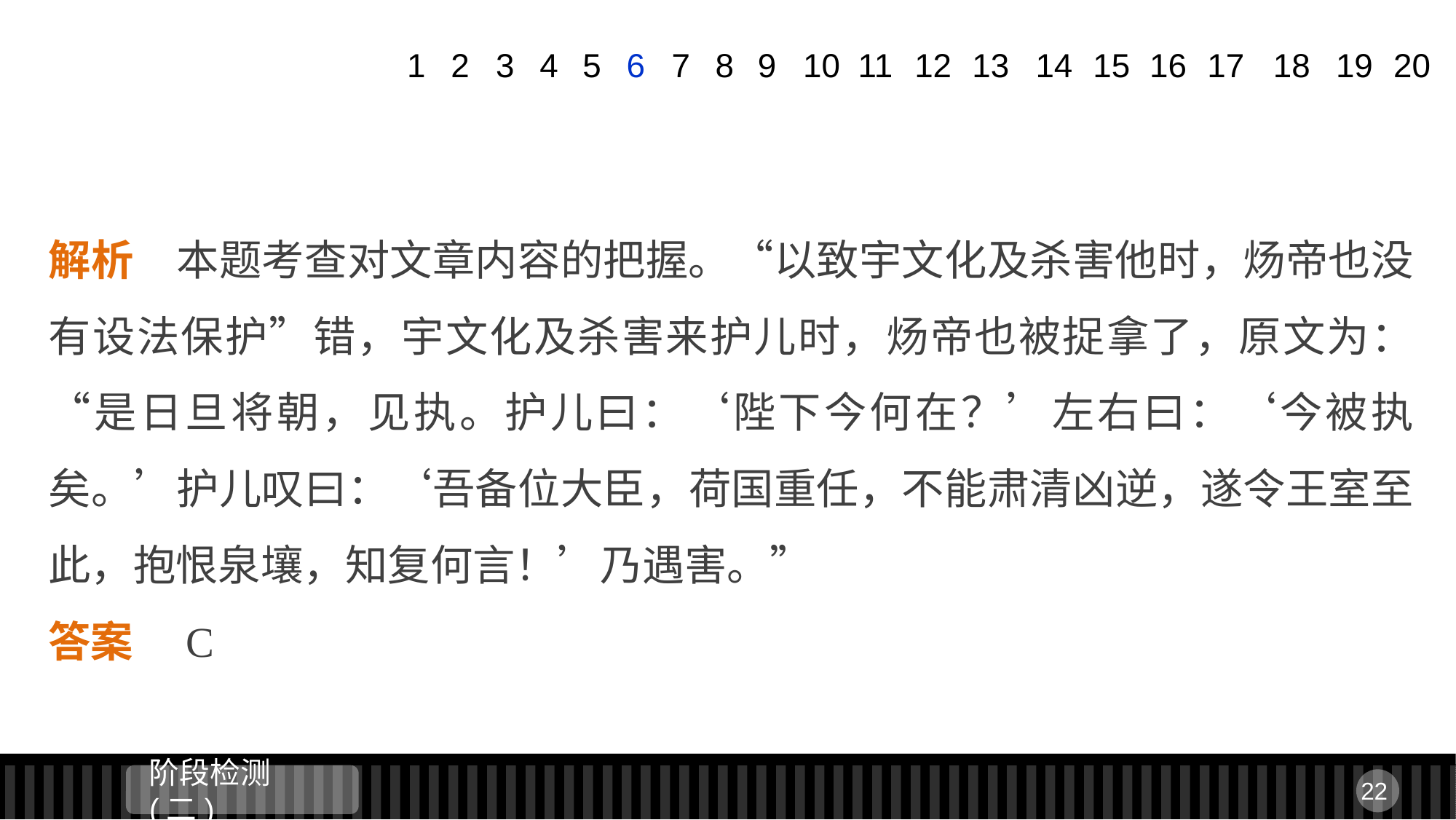

1
2
3
4
5
6
7
8
9
11
12
13
14
15
16
17
18
19
20
10
解析　本题考查对文章内容的把握。“以致宇文化及杀害他时，炀帝也没有设法保护”错，宇文化及杀害来护儿时，炀帝也被捉拿了，原文为：“是日旦将朝，见执。护儿曰：‘陛下今何在？’左右曰：‘今被执矣。’护儿叹曰：‘吾备位大臣，荷国重任，不能肃清凶逆，遂令王室至此，抱恨泉壤，知复何言！’乃遇害。”
答案　C